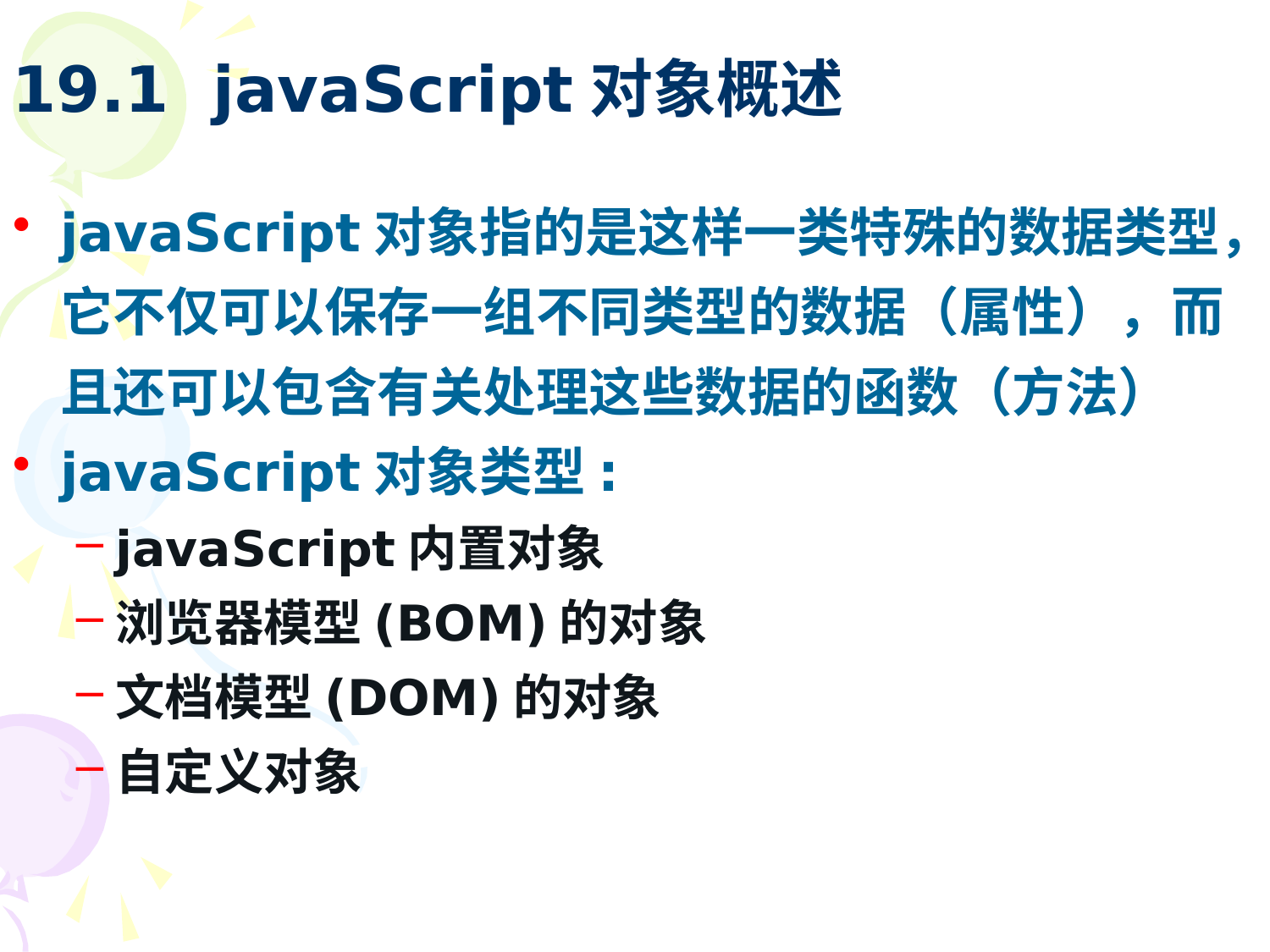

# 19.1  javaScript对象概述
javaScript对象指的是这样一类特殊的数据类型，它不仅可以保存一组不同类型的数据（属性），而且还可以包含有关处理这些数据的函数（方法）
javaScript对象类型:
javaScript内置对象
浏览器模型(BOM)的对象
文档模型(DOM)的对象
自定义对象